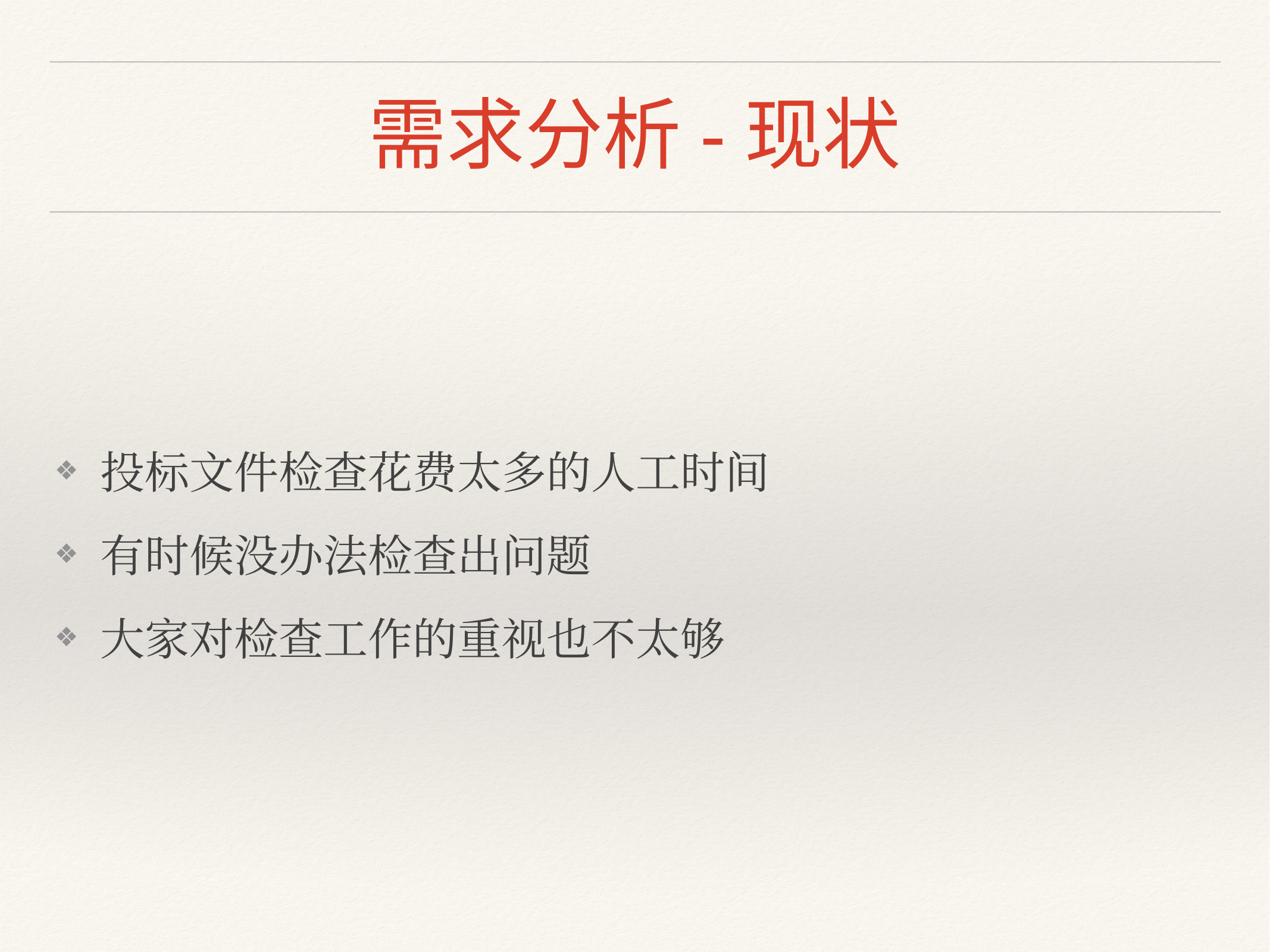

# 需求分析-现状
投标文件检查花费太多的人工时间
有时候没办法检查出问题
大家对检查工作的重视也不太够